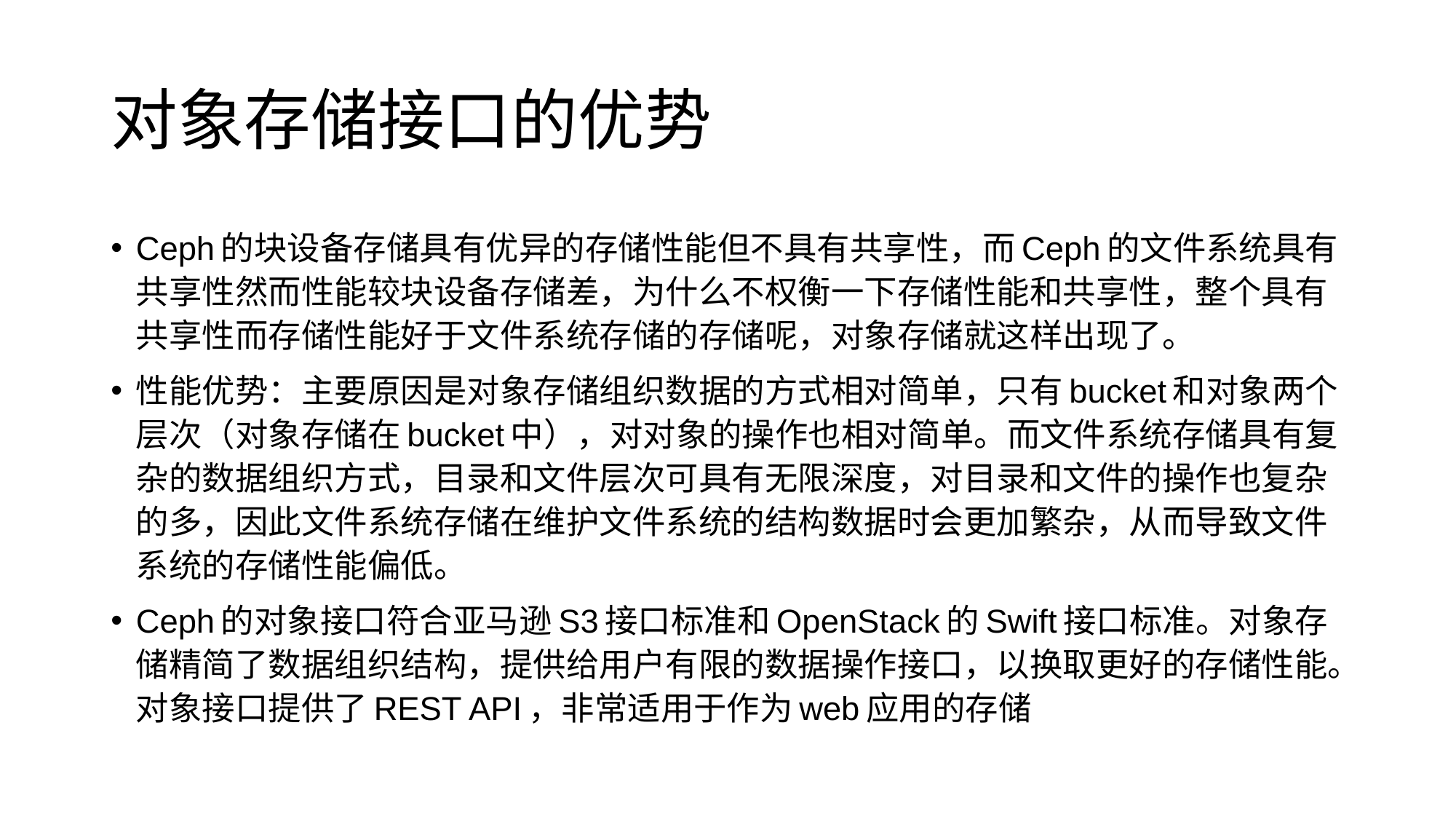

# 对象存储接口的优势
Ceph的块设备存储具有优异的存储性能但不具有共享性，而Ceph的文件系统具有共享性然而性能较块设备存储差，为什么不权衡一下存储性能和共享性，整个具有共享性而存储性能好于文件系统存储的存储呢，对象存储就这样出现了。
性能优势：主要原因是对象存储组织数据的方式相对简单，只有bucket和对象两个层次（对象存储在bucket中），对对象的操作也相对简单。而文件系统存储具有复杂的数据组织方式，目录和文件层次可具有无限深度，对目录和文件的操作也复杂的多，因此文件系统存储在维护文件系统的结构数据时会更加繁杂，从而导致文件系统的存储性能偏低。
Ceph的对象接口符合亚马逊S3接口标准和OpenStack的Swift接口标准。对象存储精简了数据组织结构，提供给用户有限的数据操作接口，以换取更好的存储性能。对象接口提供了REST API，非常适用于作为web应用的存储